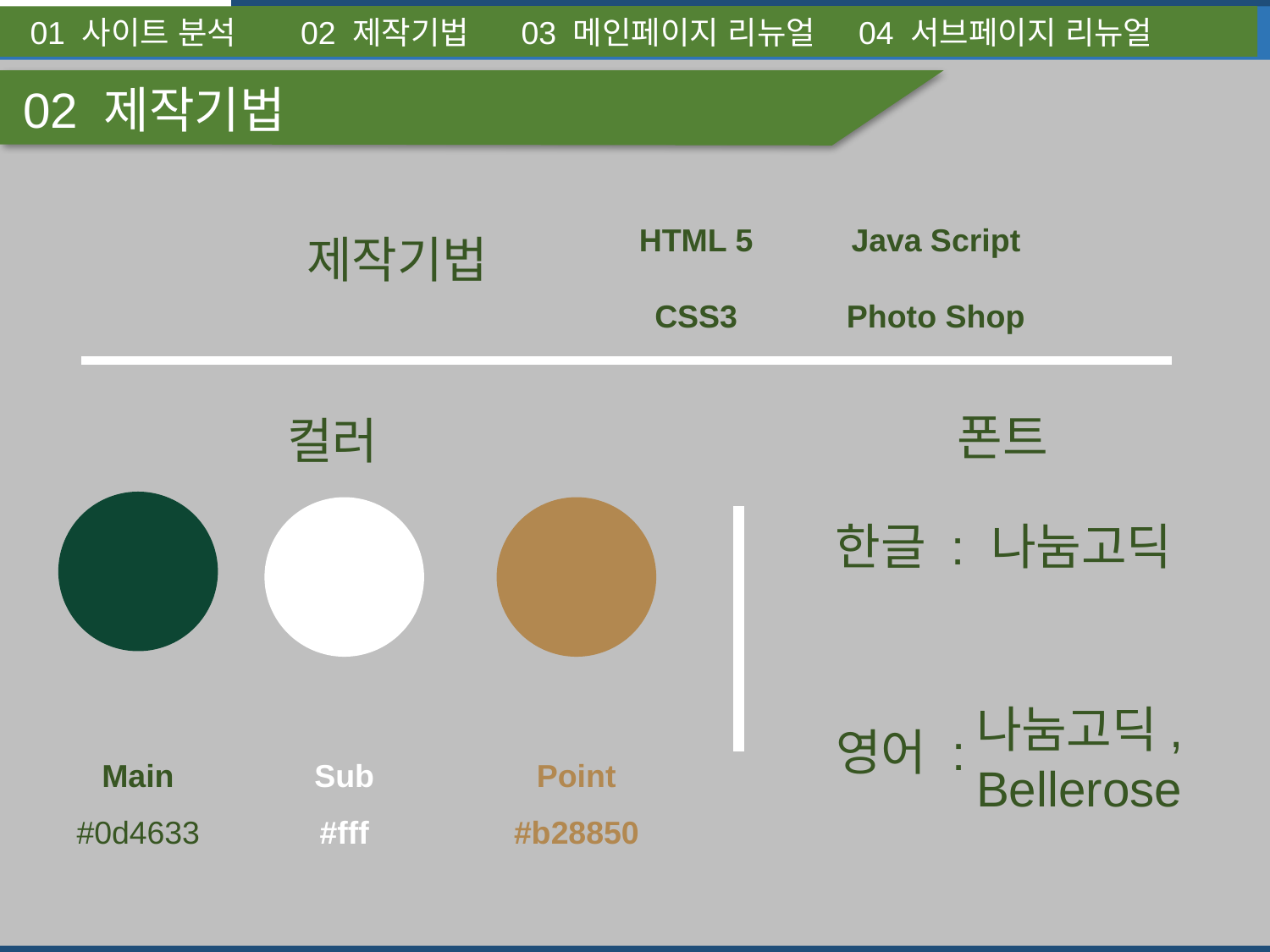

01 사이트 분석	   02 제작기법     03 메인페이지 리뉴얼    04 서브페이지 리뉴얼

02 제작기법
HTML 5
CSS3
Java Script
Photo Shop
제작기법

폰트
컬러

한글 : 나눔고딕

나눔고딕,
Bellerose
영어 :
Main
#0d4633
Sub
#fff
Point
#b28850